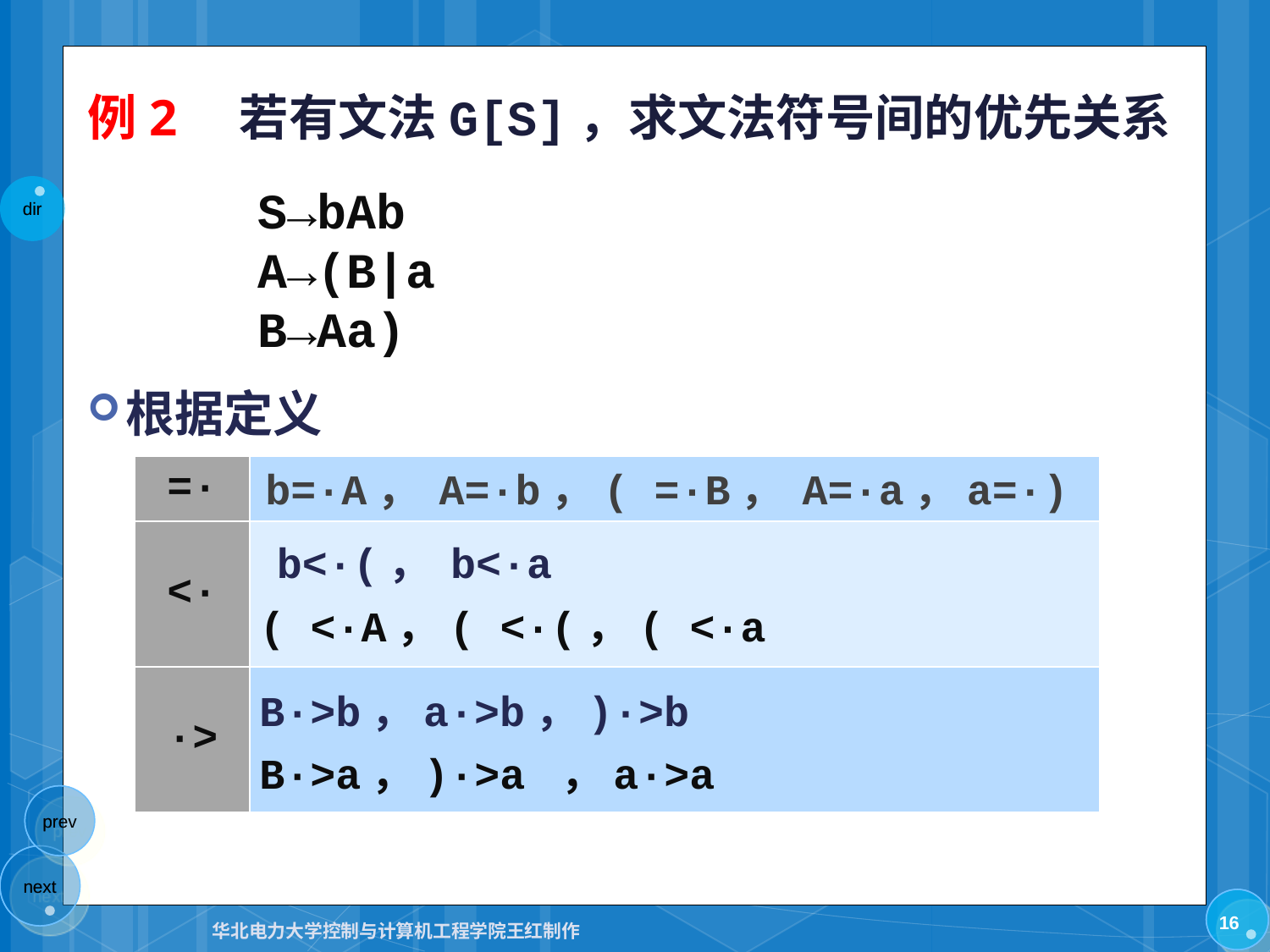

# 例2　若有文法G[S]，求文法符号间的优先关系
S→bAb
A→(B|a
B→Aa)
根据定义

| =· |  |
| --- | --- |
| <· |  |
| ·> |  |
b=·A， A=·b，( =·B， A=·a，a=·)
b<·(， b<·a
( <·A，( <·(，( <·a
B·>b，a·>b，)·>b
B·>a，)·>a ，a·>a
16
华北电力大学控制与计算机工程学院王红制作